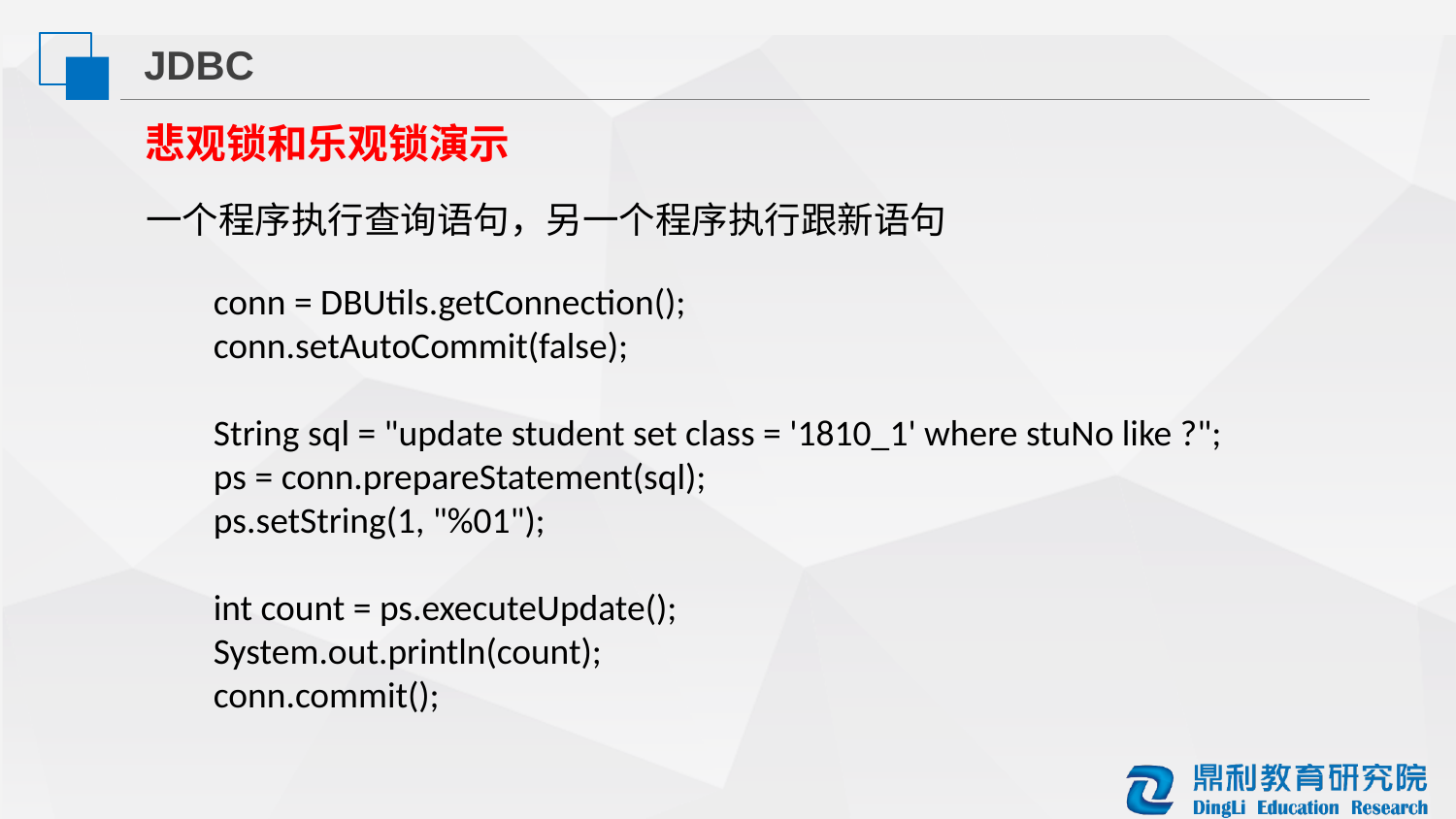

JDBC
悲观锁和乐观锁演示
一个程序执行查询语句，另一个程序执行跟新语句
conn = DBUtils.getConnection();
conn.setAutoCommit(false);

String sql = "update student set class = '1810_1' where stuNo like ?";
ps = conn.prepareStatement(sql);
ps.setString(1, "%01");

int count = ps.executeUpdate();
System.out.println(count);
conn.commit();